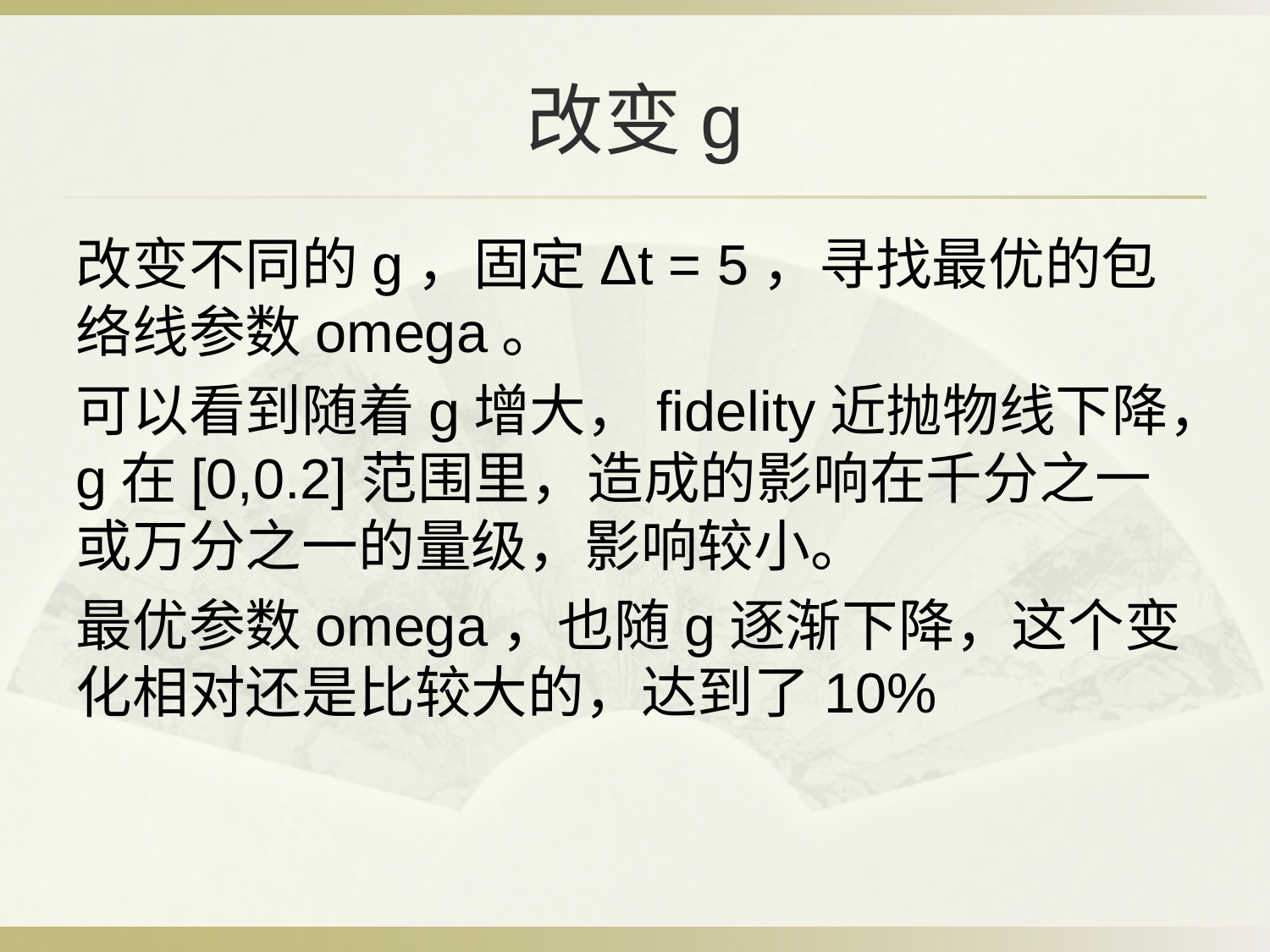

# 改变g
改变不同的g，固定Δt = 5，寻找最优的包络线参数omega。
可以看到随着g增大，fidelity近抛物线下降，g在[0,0.2]范围里，造成的影响在千分之一或万分之一的量级，影响较小。
最优参数omega，也随g逐渐下降，这个变化相对还是比较大的，达到了10%